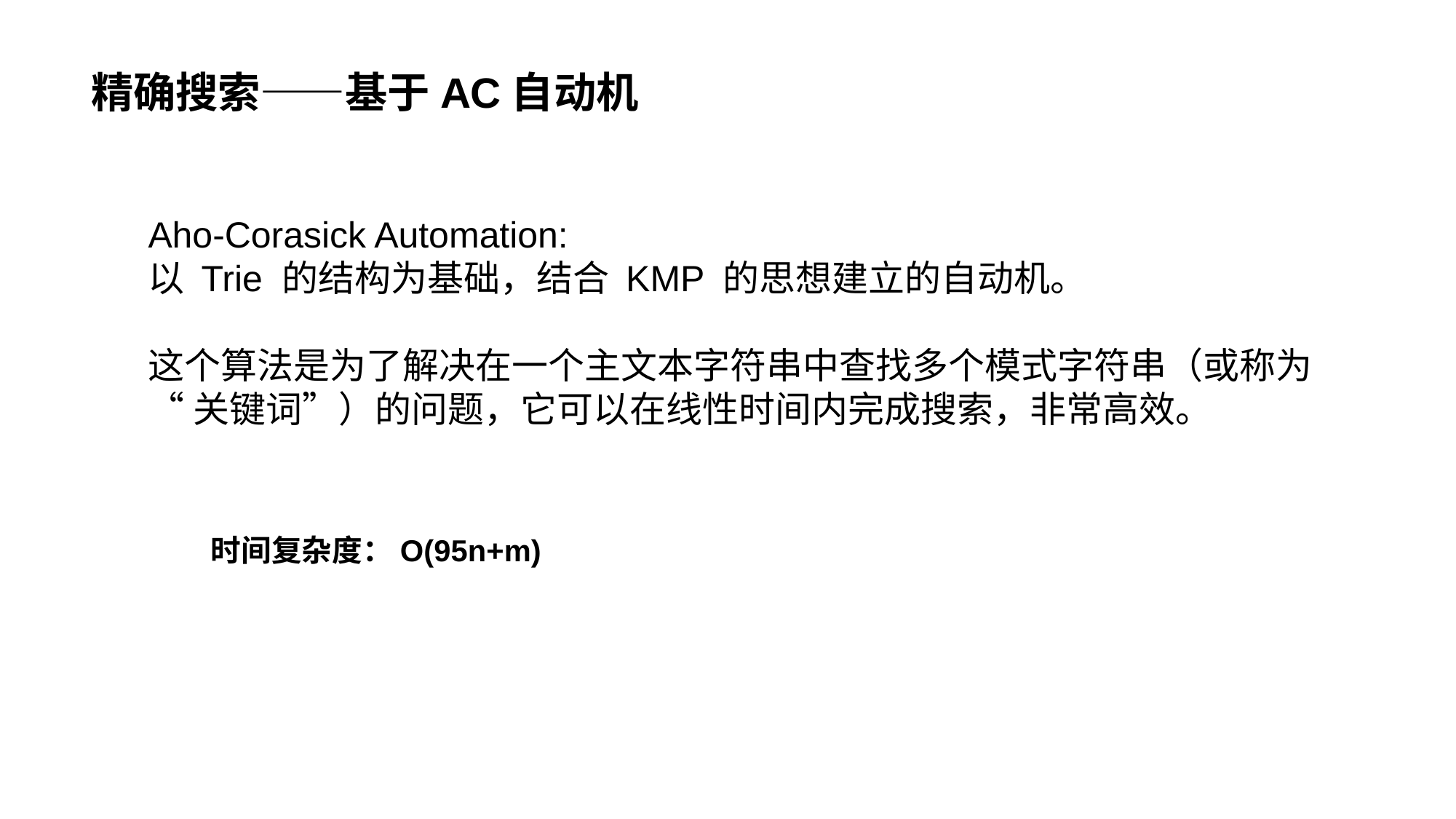

# 精确搜索——基于AC自动机
Aho-Corasick Automation:
以 Trie 的结构为基础，结合 KMP 的思想建立的自动机。

这个算法是为了解决在一个主文本字符串中查找多个模式字符串（或称为
“关键词”）的问题，它可以在线性时间内完成搜索，非常高效。
时间复杂度：O(95n+m)
29